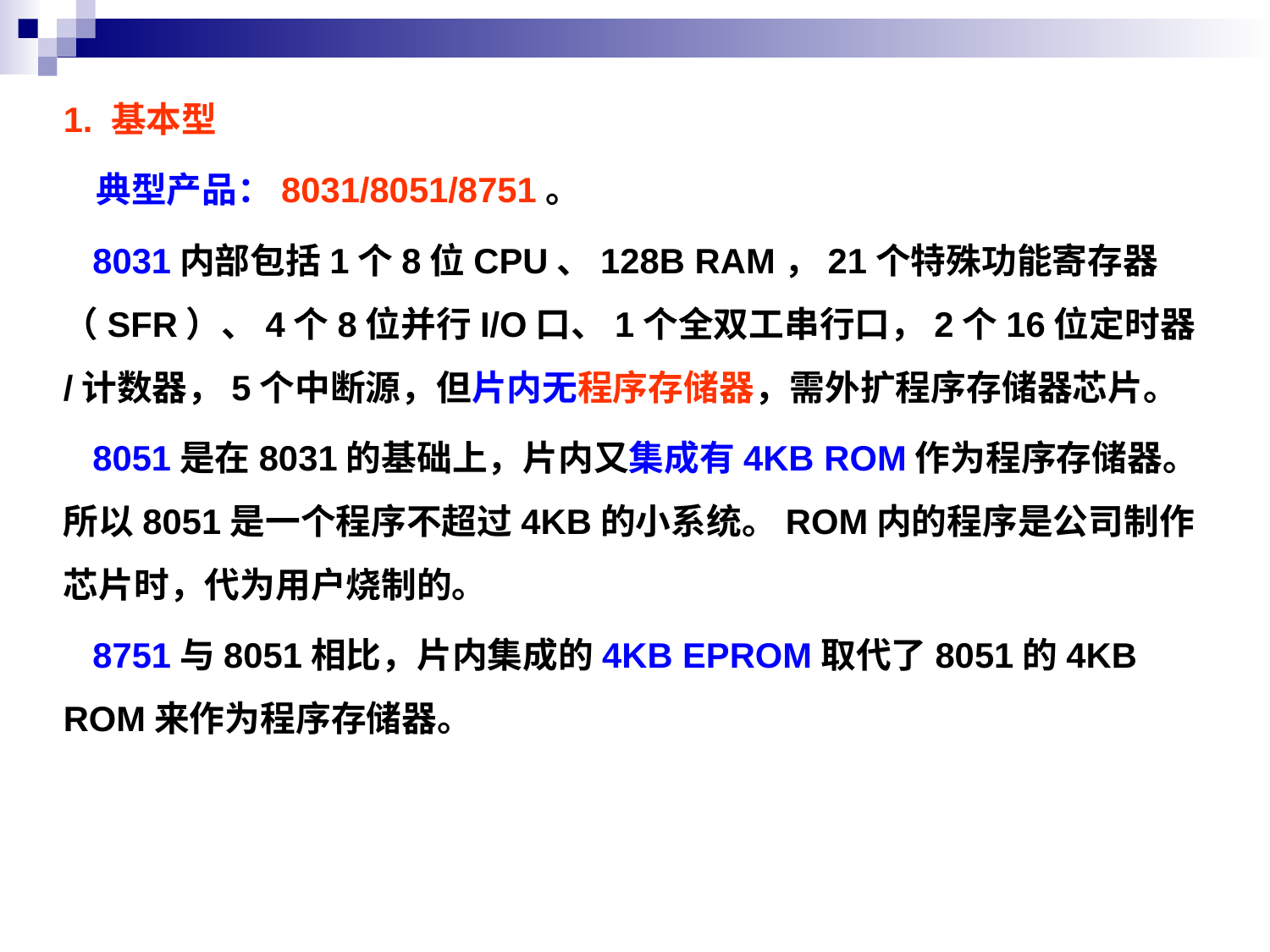

# 1. 基本型
   典型产品：8031/8051/8751。
   8031内部包括1个8位CPU、128B RAM，21个特殊功能寄存器（SFR）、4个8位并行I/O口、1个全双工串行口，2个16位定时器/计数器，5个中断源，但片内无程序存储器，需外扩程序存储器芯片。
   8051是在8031的基础上，片内又集成有4KB ROM作为程序存储器。所以8051是一个程序不超过4KB的小系统。ROM内的程序是公司制作芯片时，代为用户烧制的。
   8751与8051相比，片内集成的4KB EPROM取代了8051的4KB ROM来作为程序存储器。

23